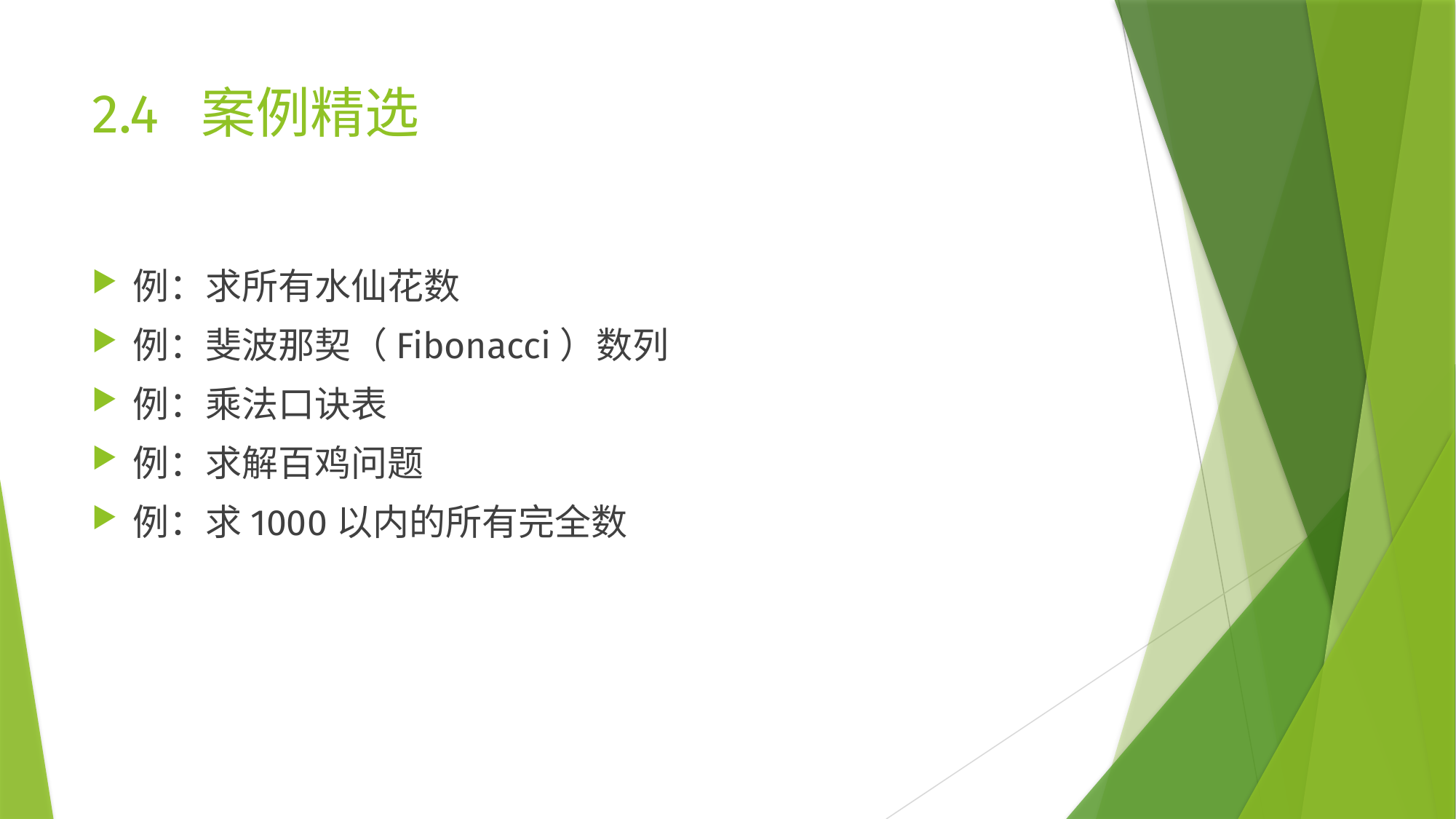

# 2.4	案例精选
例：求所有水仙花数
例：斐波那契（Fibonacci）数列
例：乘法口诀表
例：求解百鸡问题
例：求1000以内的所有完全数